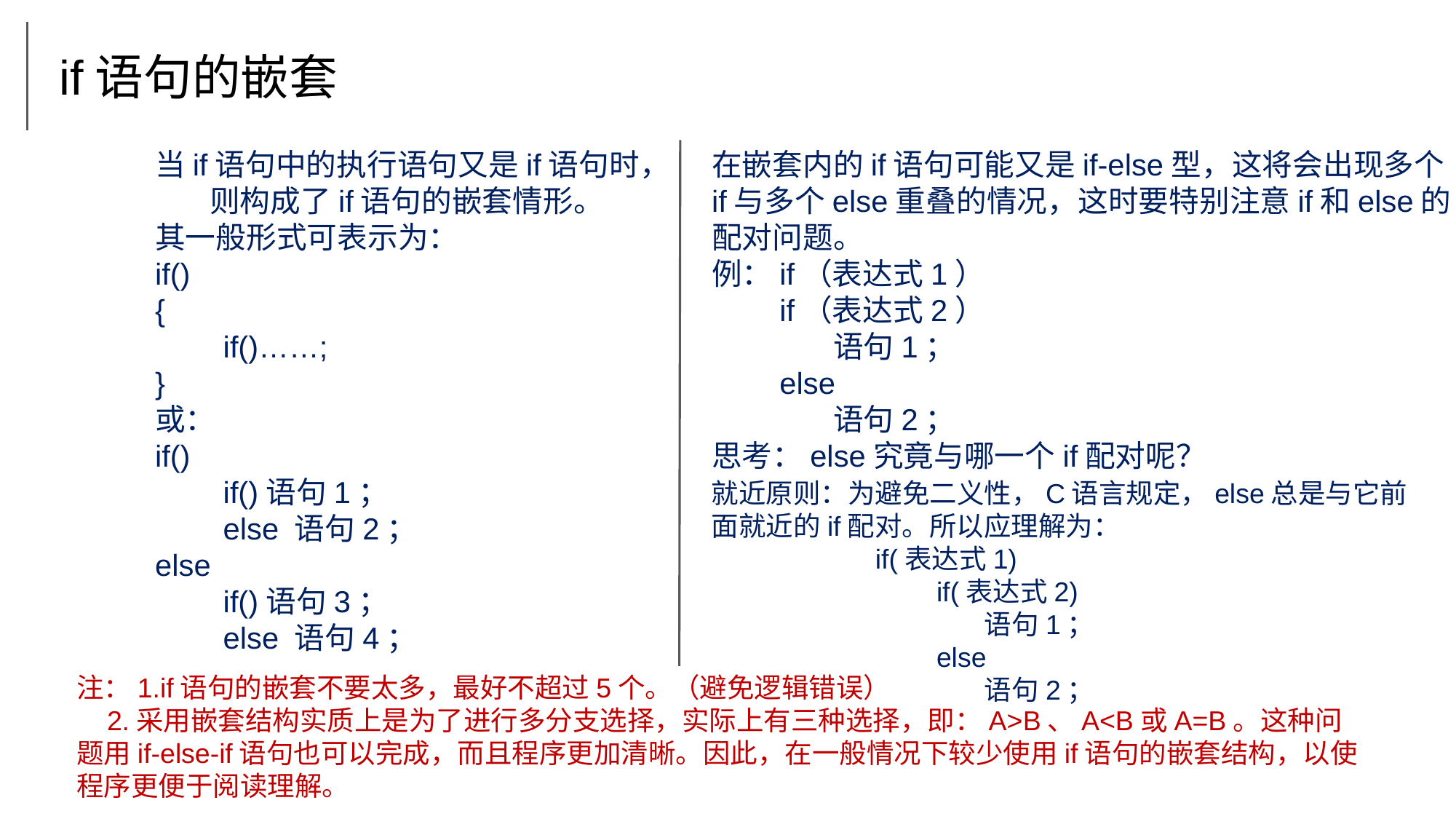

if语句的嵌套
当if语句中的执行语句又是if语句时，则构成了if语句的嵌套情形。
其一般形式可表示为：
if()
{
　　if()……;
}
或：
if()
　　if()语句1；
　　else 语句2；
else
　　if()语句3；
　　else 语句4；
在嵌套内的if语句可能又是if-else型，这将会出现多个
if与多个else重叠的情况，这时要特别注意if和else的
配对问题。
例：if（表达式1）
　　if（表达式2）
　　　　语句1；
　　else
　　　　语句2；
思考：else究竟与哪一个if配对呢？
就近原则：为避免二义性，C语言规定，else总是与它前
面就近的if配对。所以应理解为：
if(表达式1)
　　if(表达式2)
　　　　语句1；
　　else
　　　　语句2；
注：1.if语句的嵌套不要太多，最好不超过5个。（避免逻辑错误）
    2.采用嵌套结构实质上是为了进行多分支选择，实际上有三种选择，即：A>B、A<B或A=B。这种问题用if-else-if语句也可以完成，而且程序更加清晰。因此，在一般情况下较少使用if语句的嵌套结构，以使程序更便于阅读理解。